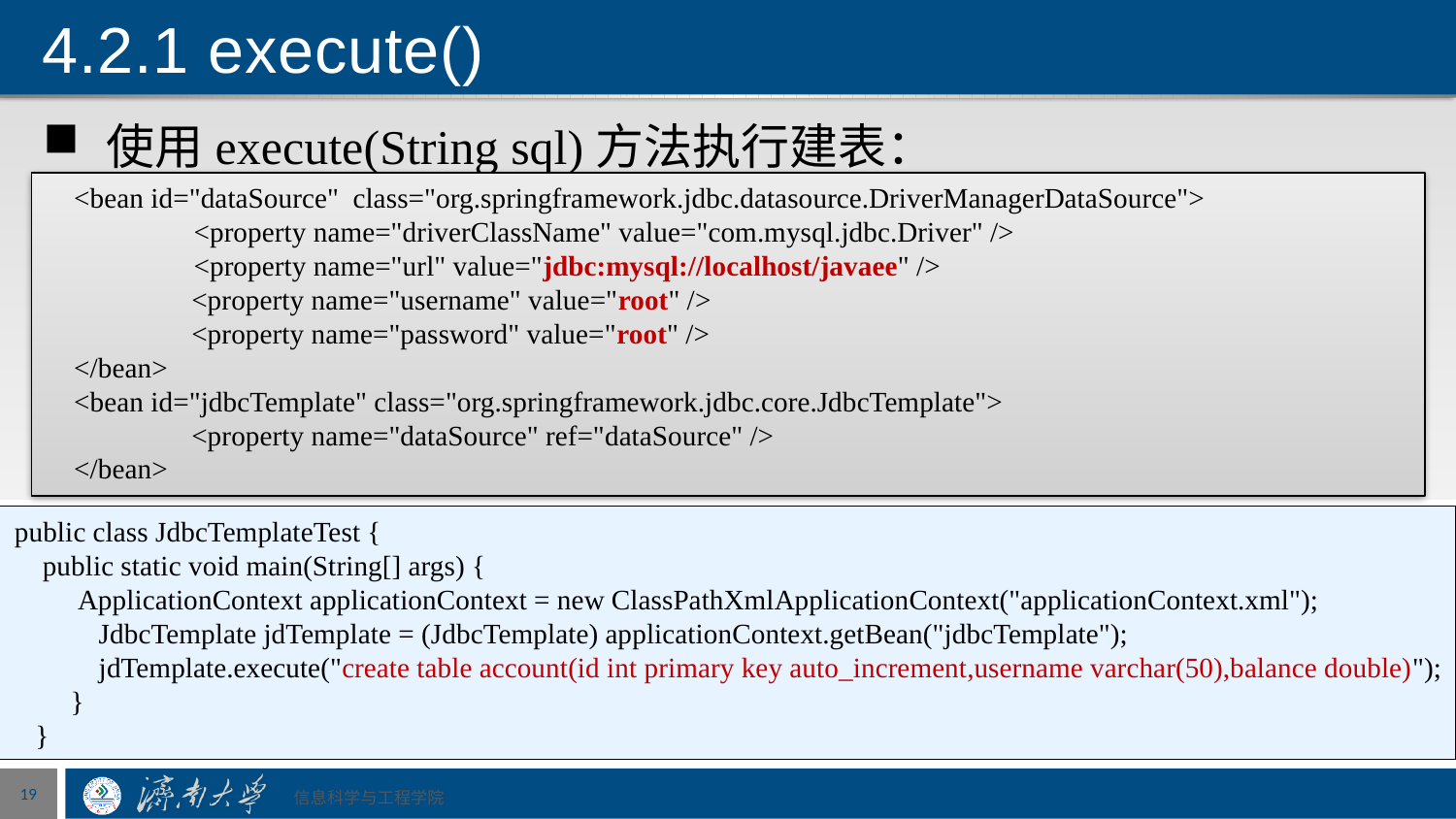

# 4.2.1 execute()
 使用execute(String sql)方法执行建表：
    <bean id="dataSource"  class="org.springframework.jdbc.datasource.DriverManagerDataSource">
                     <property name="driverClassName" value="com.mysql.jdbc.Driver" />
                     <property name="url" value="jdbc:mysql://localhost/javaee" />
	<property name="username" value="root" />
	<property name="password" value="root" />
    </bean>
    <bean id="jdbcTemplate" class="org.springframework.jdbc.core.JdbcTemplate">
	<property name="dataSource" ref="dataSource" />
    </bean>
public class JdbcTemplateTest {
    public static void main(String[] args) {
         ApplicationContext applicationContext = new ClassPathXmlApplicationContext("applicationContext.xml");
            JdbcTemplate jdTemplate = (JdbcTemplate) applicationContext.getBean("jdbcTemplate");
            jdTemplate.execute("create table account(id int primary key auto_increment,username varchar(50),balance double)");
        }
   }